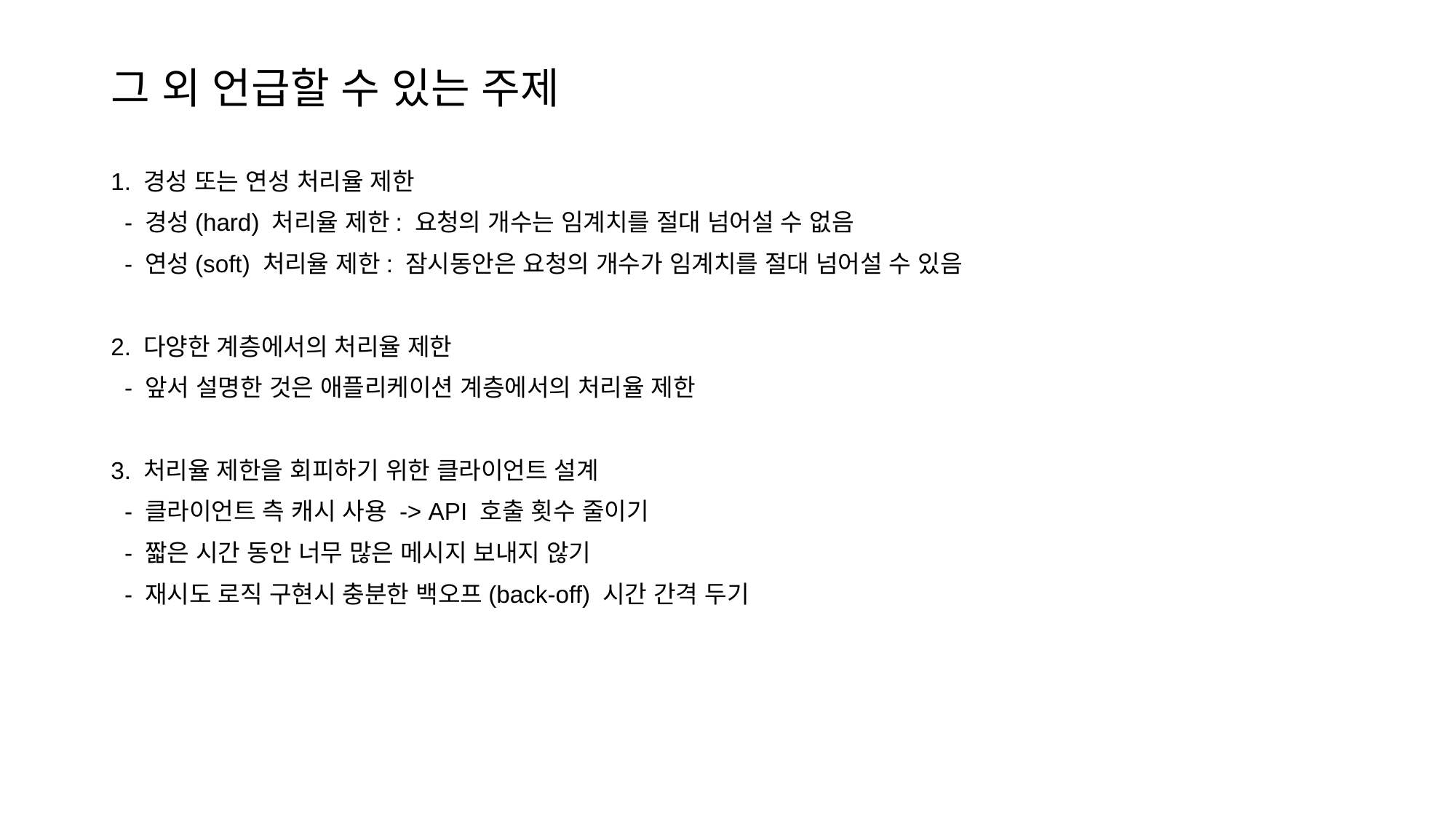

# 그 외 언급할 수 있는 주제
1. 경성 또는 연성 처리율 제한
  - 경성(hard) 처리율 제한: 요청의 개수는 임계치를 절대 넘어설 수 없음
  - 연성(soft) 처리율 제한: 잠시동안은 요청의 개수가 임계치를 절대 넘어설 수 있음

2. 다양한 계층에서의 처리율 제한
  - 앞서 설명한 것은 애플리케이션 계층에서의 처리율 제한

3. 처리율 제한을 회피하기 위한 클라이언트 설계
  - 클라이언트 측 캐시 사용 -> API 호출 횟수 줄이기
  - 짧은 시간 동안 너무 많은 메시지 보내지 않기
  - 재시도 로직 구현시 충분한 백오프(back-off) 시간 간격 두기